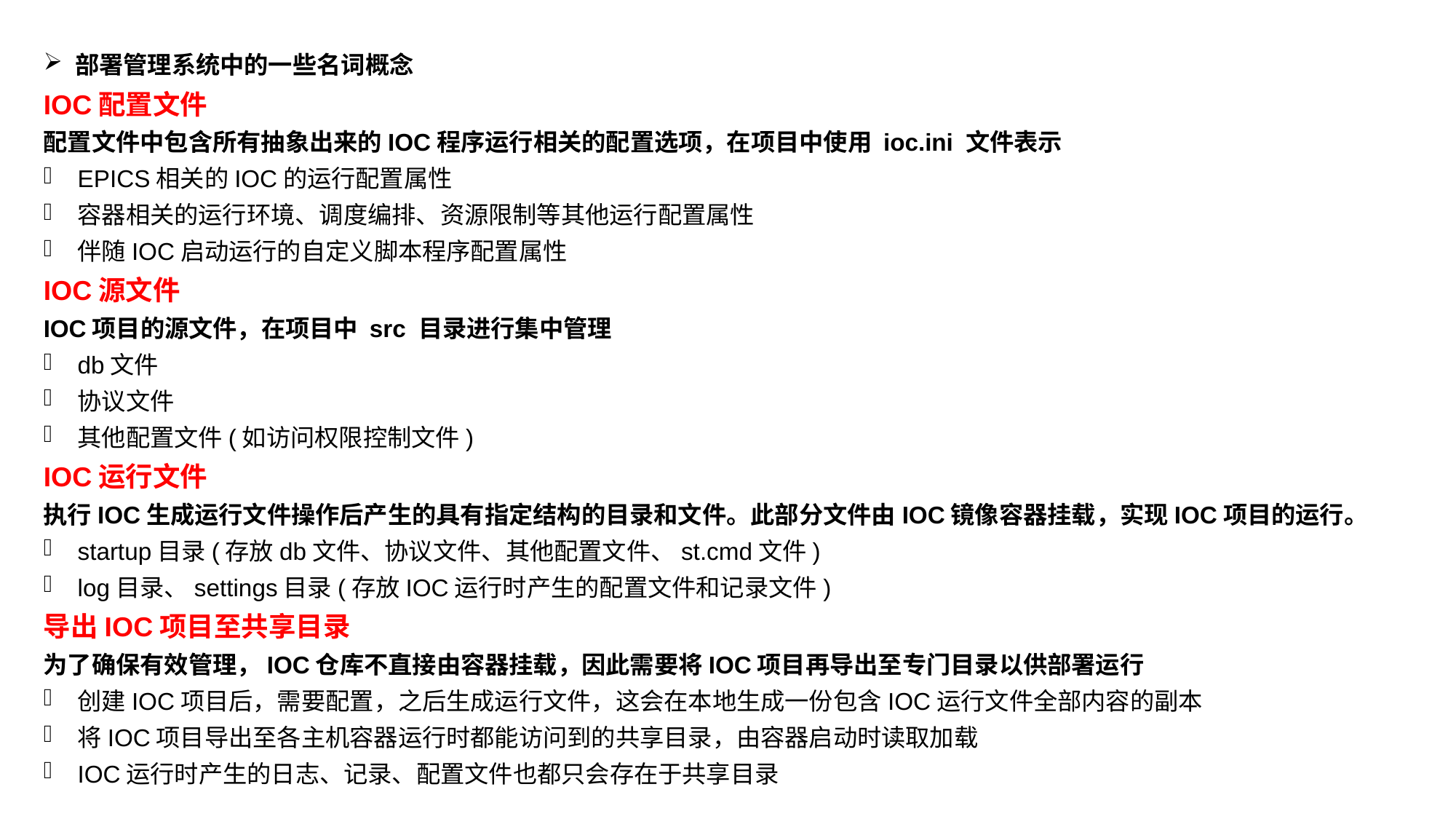

部署管理系统中的一些名词概念
IOC配置文件
配置文件中包含所有抽象出来的IOC程序运行相关的配置选项，在项目中使用 ioc.ini 文件表示
EPICS相关的IOC的运行配置属性
容器相关的运行环境、调度编排、资源限制等其他运行配置属性
伴随IOC启动运行的自定义脚本程序配置属性
IOC源文件
IOC项目的源文件，在项目中 src 目录进行集中管理
db文件
协议文件
其他配置文件(如访问权限控制文件)
IOC运行文件
执行IOC生成运行文件操作后产生的具有指定结构的目录和文件。此部分文件由IOC镜像容器挂载，实现IOC项目的运行。
startup目录(存放db文件、协议文件、其他配置文件、st.cmd文件)
log目录、settings目录(存放IOC运行时产生的配置文件和记录文件)
导出IOC项目至共享目录
为了确保有效管理，IOC仓库不直接由容器挂载，因此需要将IOC项目再导出至专门目录以供部署运行
创建IOC项目后，需要配置，之后生成运行文件，这会在本地生成一份包含IOC运行文件全部内容的副本
将IOC项目导出至各主机容器运行时都能访问到的共享目录，由容器启动时读取加载
IOC运行时产生的日志、记录、配置文件也都只会存在于共享目录